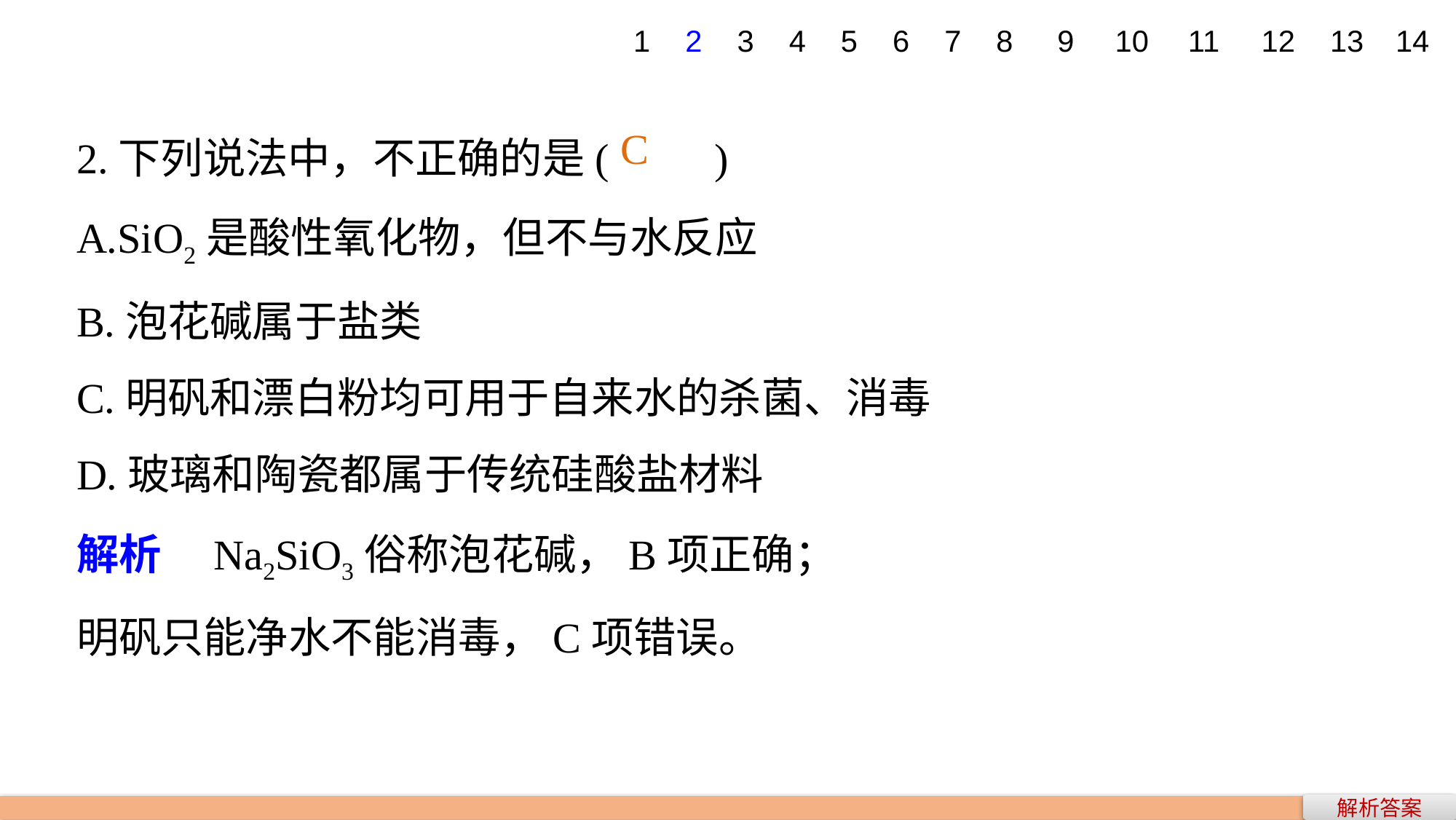

1
2
3
4
5
6
7
8
9
10
11
12
13
14
2.下列说法中，不正确的是(　　)
A.SiO2是酸性氧化物，但不与水反应
B.泡花碱属于盐类
C.明矾和漂白粉均可用于自来水的杀菌、消毒
D.玻璃和陶瓷都属于传统硅酸盐材料
解析　Na2SiO3俗称泡花碱，B项正确；
明矾只能净水不能消毒，C项错误。
C
解析答案